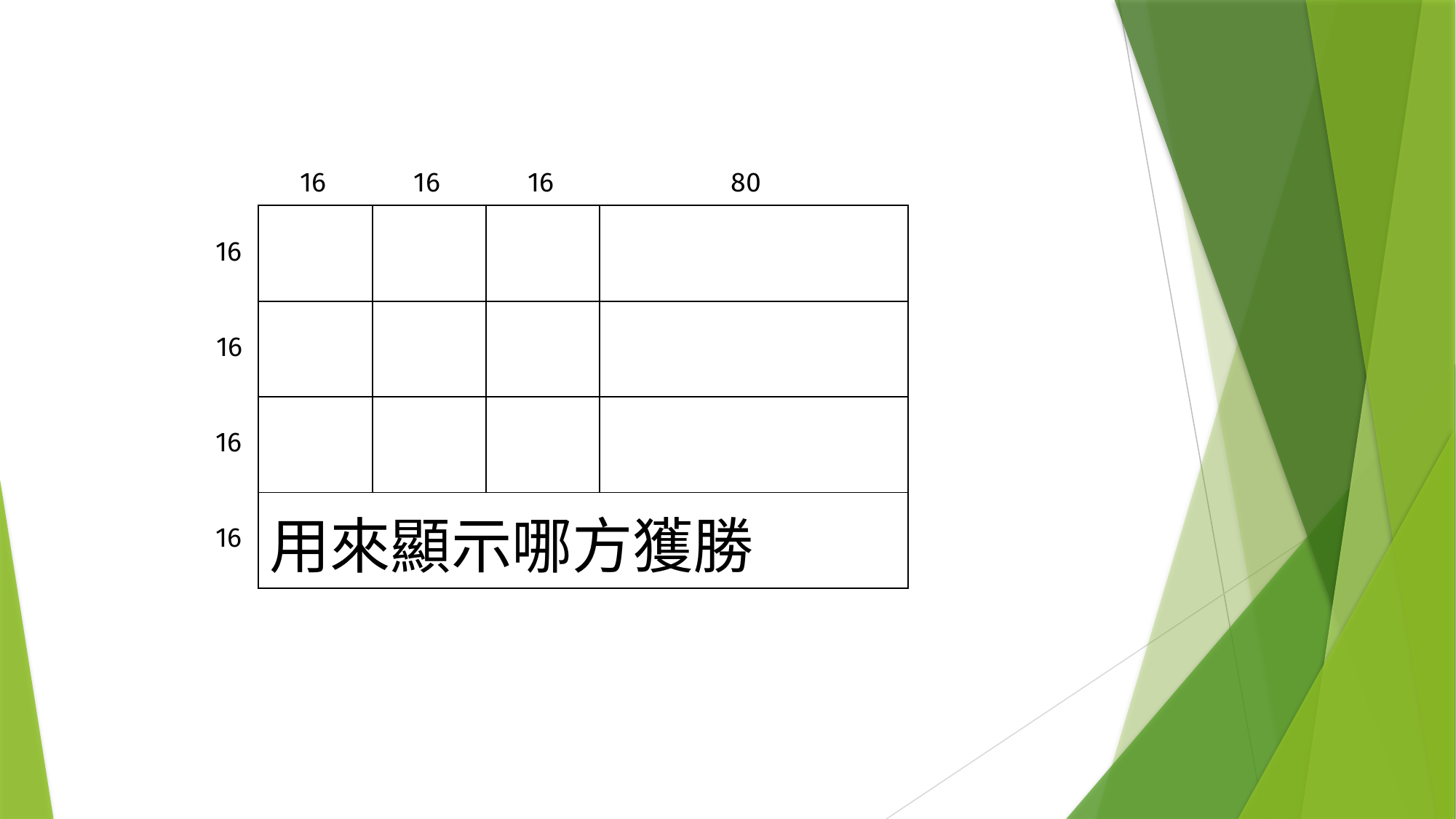

16
16
16
80
|  |  |  |  |
| --- | --- | --- | --- |
|  |  |  |  |
|  |  |  |  |
| 用來顯示哪方獲勝 |  |  |  |
16
16
16
16